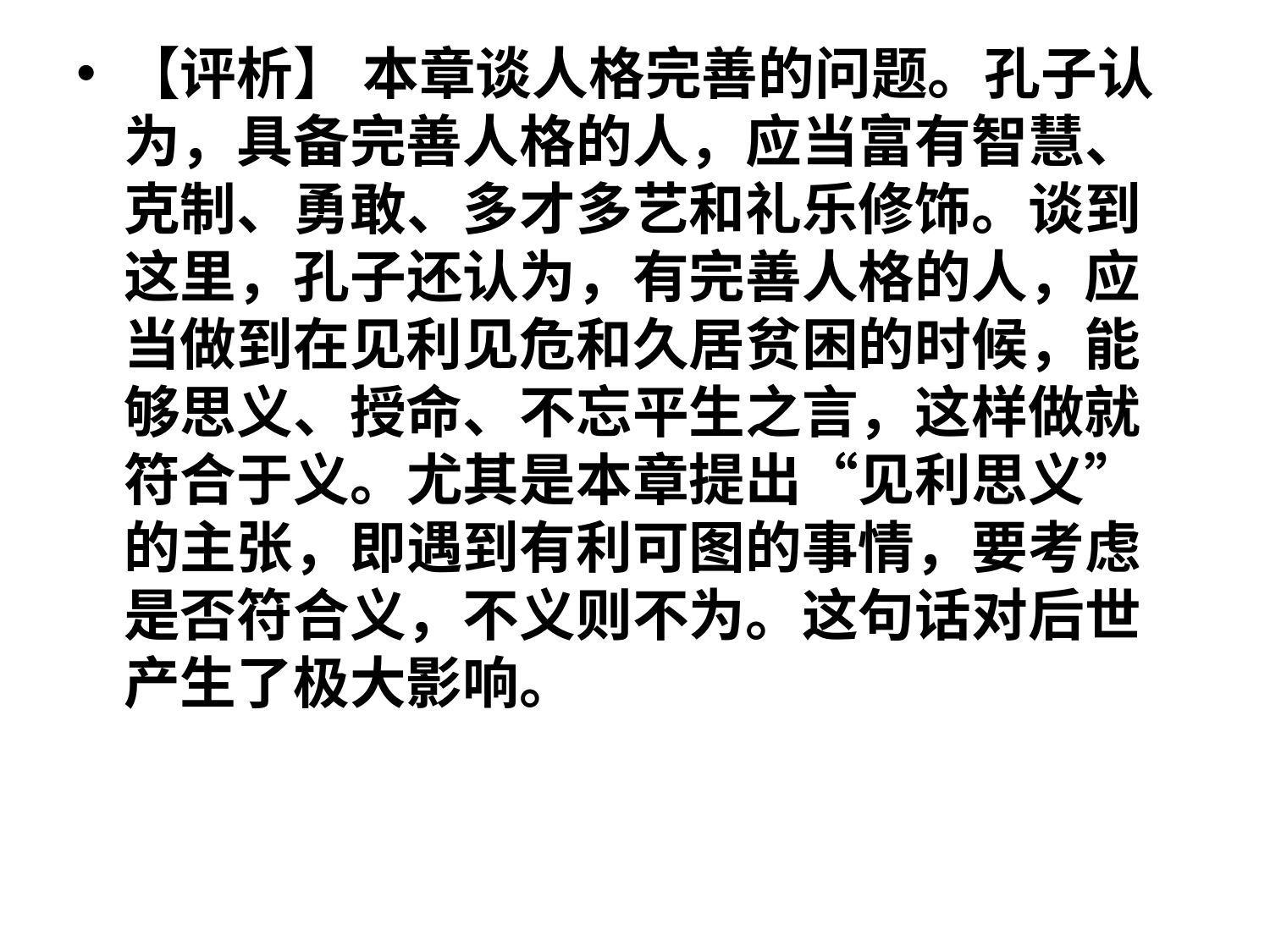

# 【评析】 本章谈人格完善的问题。孔子认为，具备完善人格的人，应当富有智慧、克制、勇敢、多才多艺和礼乐修饰。谈到这里，孔子还认为，有完善人格的人，应当做到在见利见危和久居贫困的时候，能够思义、授命、不忘平生之言，这样做就符合于义。尤其是本章提出“见利思义”的主张，即遇到有利可图的事情，要考虑是否符合义，不义则不为。这句话对后世产生了极大影响。